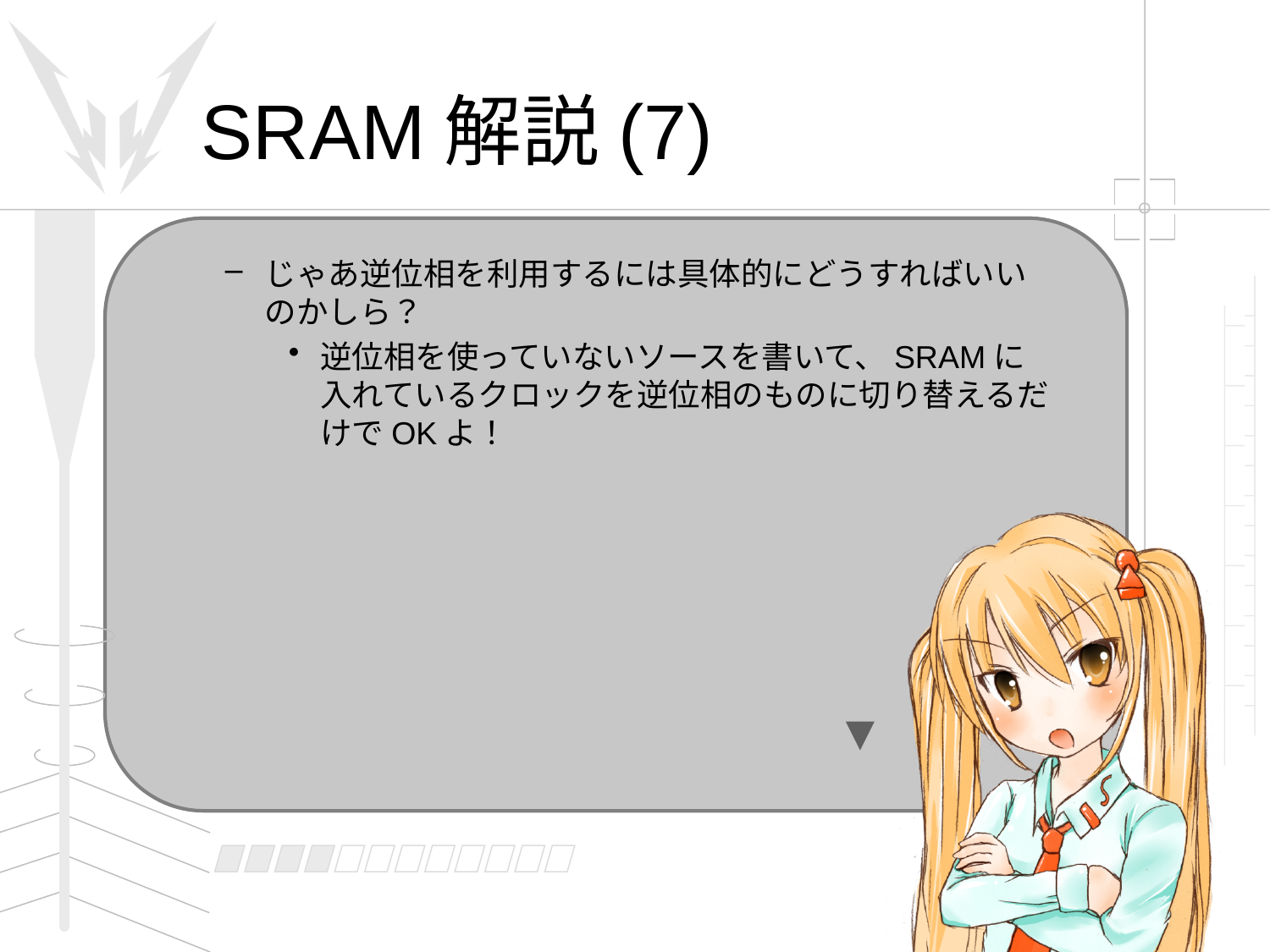

# SRAM解説(7)
じゃあ逆位相を利用するには具体的にどうすればいいのかしら？
逆位相を使っていないソースを書いて、SRAMに入れているクロックを逆位相のものに切り替えるだけでOKよ！